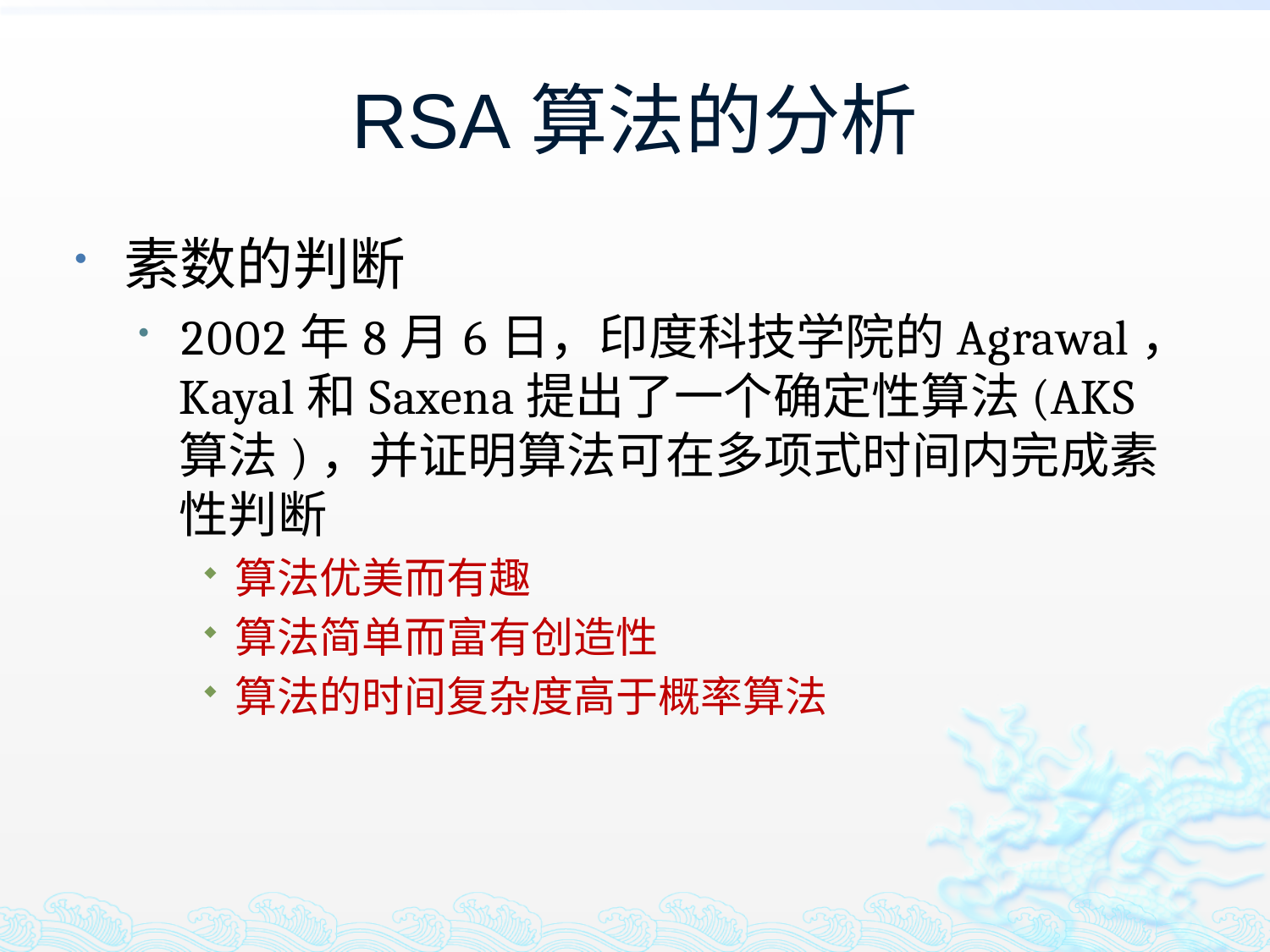

# RSA算法的分析
素数的判断
2002年8月6日，印度科技学院的Agrawal，Kayal和Saxena提出了一个确定性算法(AKS算法)，并证明算法可在多项式时间内完成素性判断
算法优美而有趣
算法简单而富有创造性
算法的时间复杂度高于概率算法